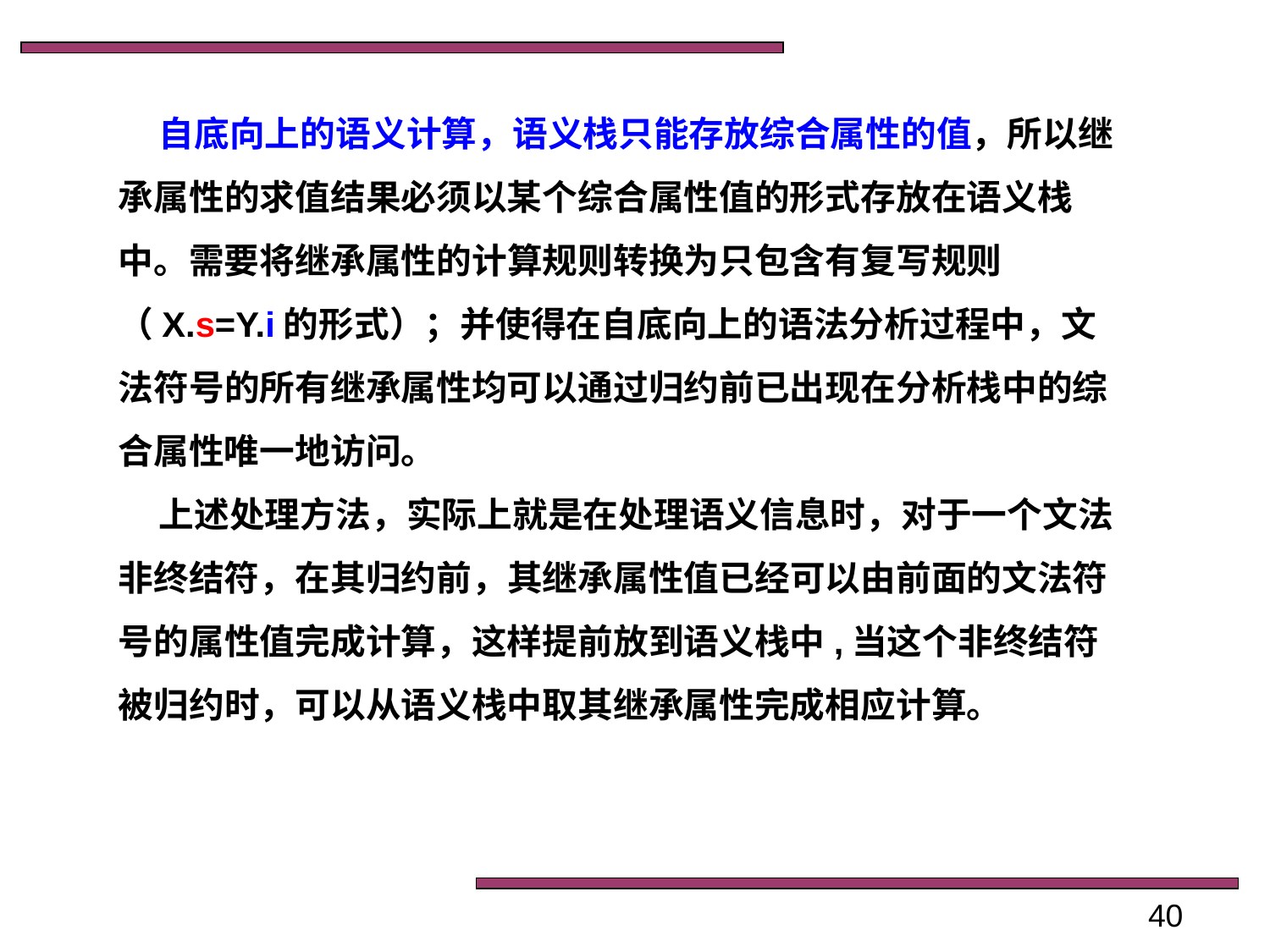

自底向上的语义计算，语义栈只能存放综合属性的值，所以继承属性的求值结果必须以某个综合属性值的形式存放在语义栈中。需要将继承属性的计算规则转换为只包含有复写规则（X.s=Y.i的形式）；并使得在自底向上的语法分析过程中，文法符号的所有继承属性均可以通过归约前已出现在分析栈中的综合属性唯一地访问。
    上述处理方法，实际上就是在处理语义信息时，对于一个文法非终结符，在其归约前，其继承属性值已经可以由前面的文法符号的属性值完成计算，这样提前放到语义栈中,当这个非终结符被归约时，可以从语义栈中取其继承属性完成相应计算。
40